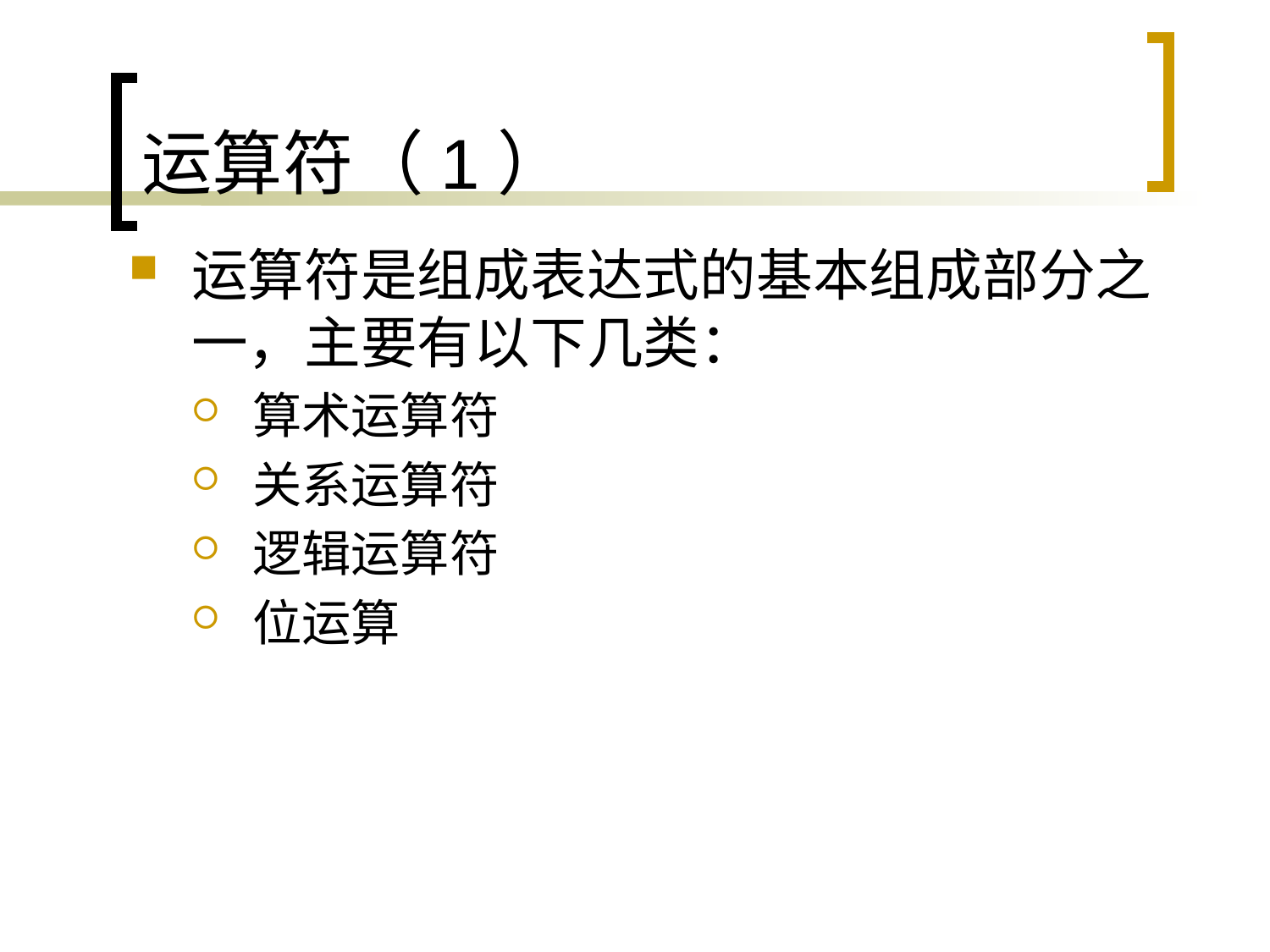

# 运算符（1）
运算符是组成表达式的基本组成部分之一，主要有以下几类：
算术运算符
关系运算符
逻辑运算符
位运算